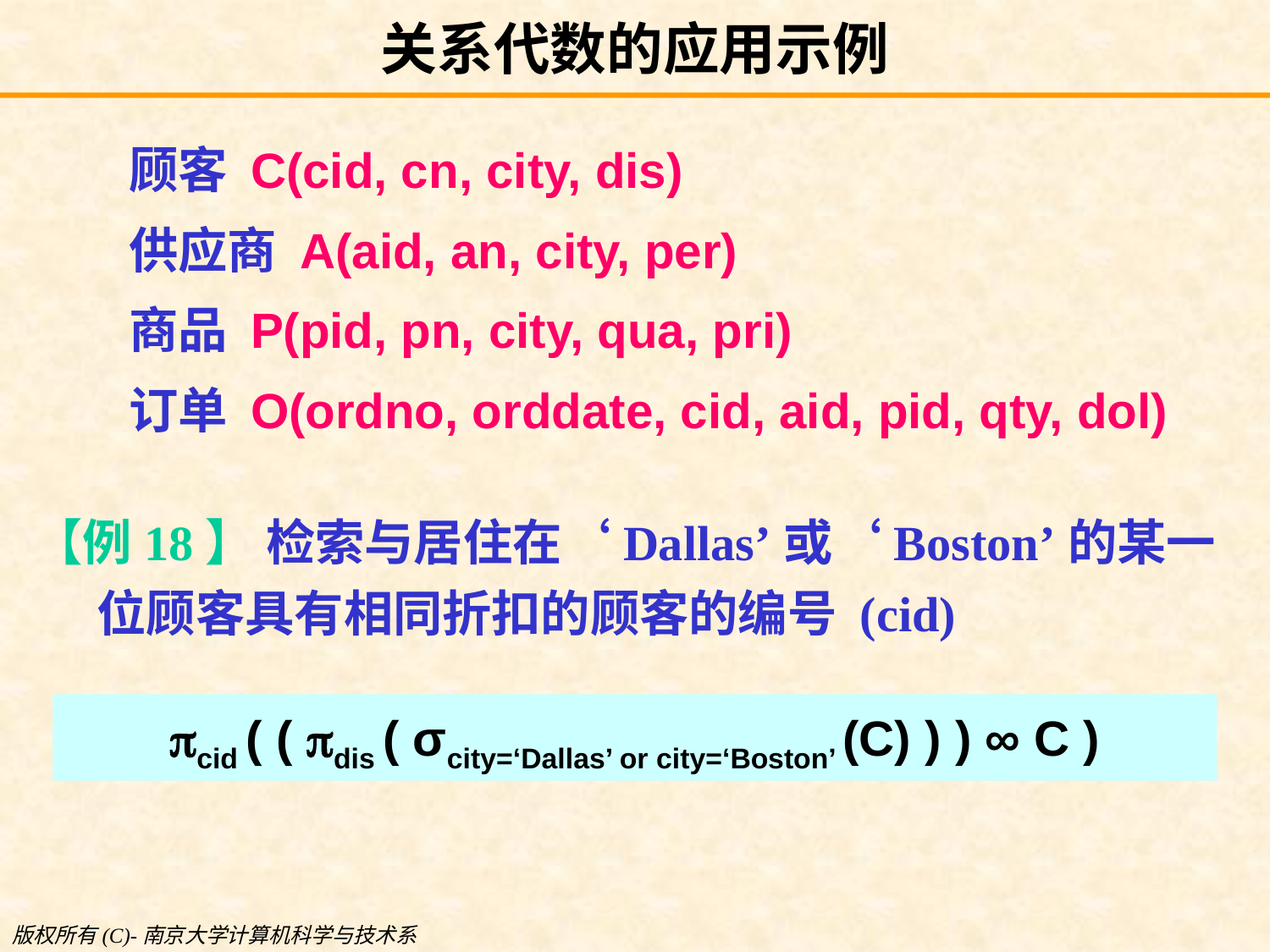

202
# 关系代数的应用示例
顾客 C(cid, cn, city, dis)
供应商 A(aid, an, city, per)
商品 P(pid, pn, city, qua, pri)
订单 O(ordno, orddate, cid, aid, pid, qty, dol)
【例18】 检索与居住在‘Dallas’或‘Boston’的某一位顾客具有相同折扣的顾客的编号 (cid)
πcid ( ( πdis ( σcity=‘Dallas’ or city=‘Boston’ (C) ) ) ∞ C )
版权所有(C)-南京大学计算机科学与技术系